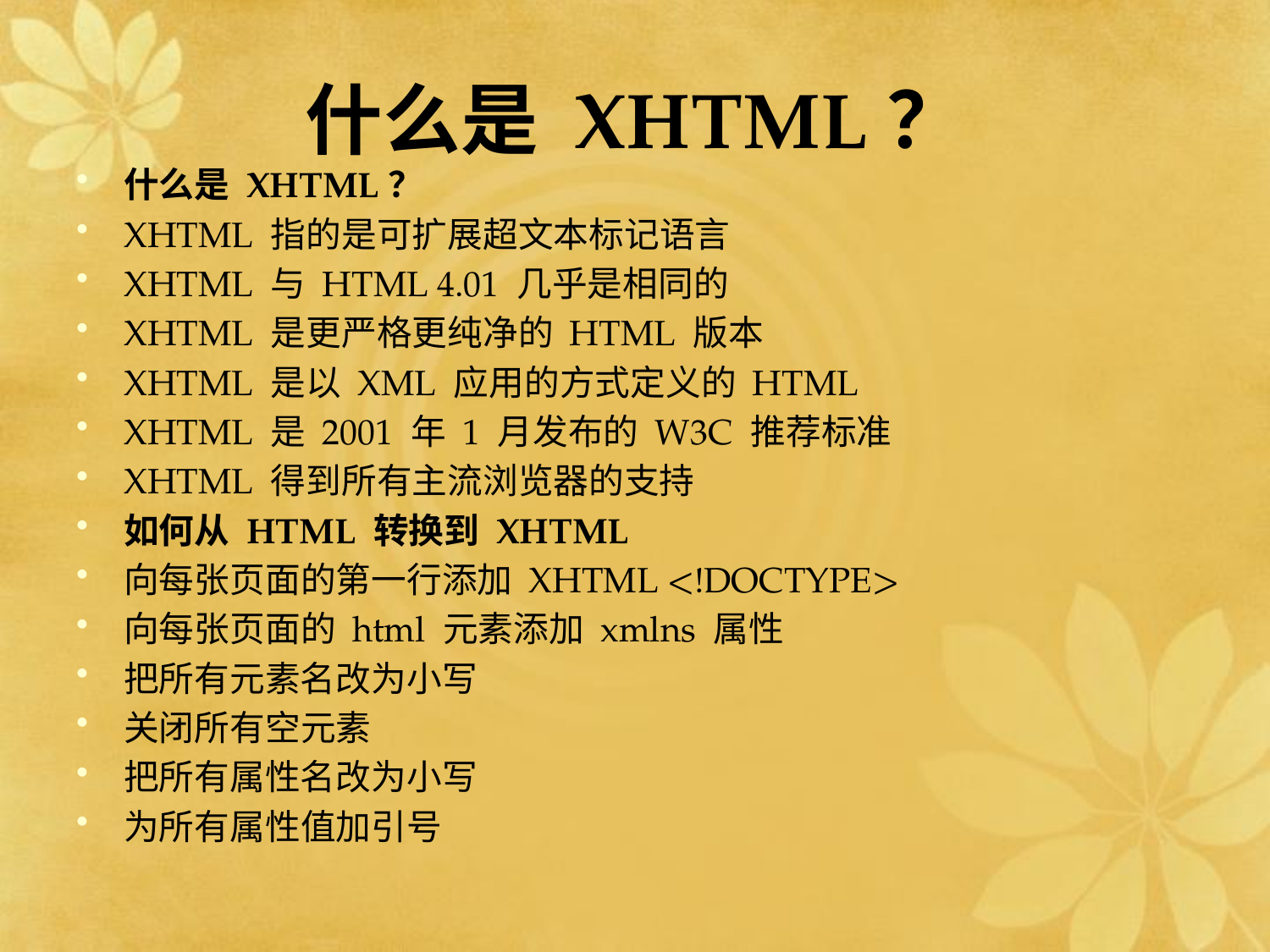

# 什么是 XHTML？
什么是 XHTML？
XHTML 指的是可扩展超文本标记语言
XHTML 与 HTML 4.01 几乎是相同的
XHTML 是更严格更纯净的 HTML 版本
XHTML 是以 XML 应用的方式定义的 HTML
XHTML 是 2001 年 1 月发布的 W3C 推荐标准
XHTML 得到所有主流浏览器的支持
如何从 HTML 转换到 XHTML
向每张页面的第一行添加 XHTML <!DOCTYPE>
向每张页面的 html 元素添加 xmlns 属性
把所有元素名改为小写
关闭所有空元素
把所有属性名改为小写
为所有属性值加引号